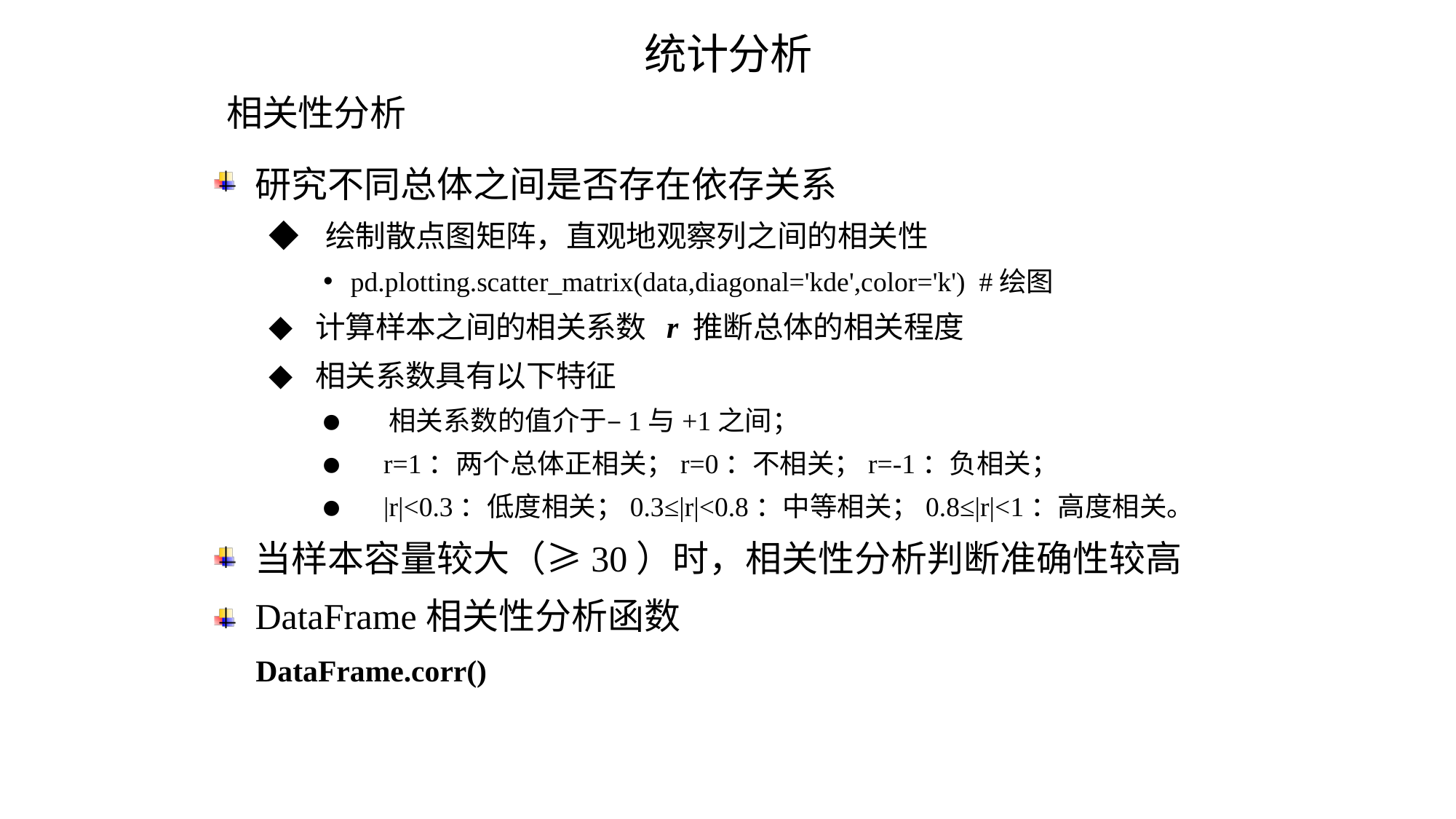

统计分析
相关性分析
研究不同总体之间是否存在依存关系

◆  绘制散点图矩阵，直观地观察列之间的相关性

pd.plotting.scatter_matrix(data,diagonal='kde',color='k')  #绘图

◆  计算样本之间的相关系数  r 推断总体的相关程度

◆  相关系数具有以下特征

⚫  相关系数的值介于–1与+1之间；

⚫  r=1：两个总体正相关；r=0：不相关；r=-1：负相关；

⚫  |r|<0.3：低度相关；0.3≤|r|<0.8：中等相关；0.8≤|r|<1：高度相关。

当样本容量较大（≥30）时，相关性分析判断准确性较高

DataFrame相关性分析函数

DataFrame.corr()